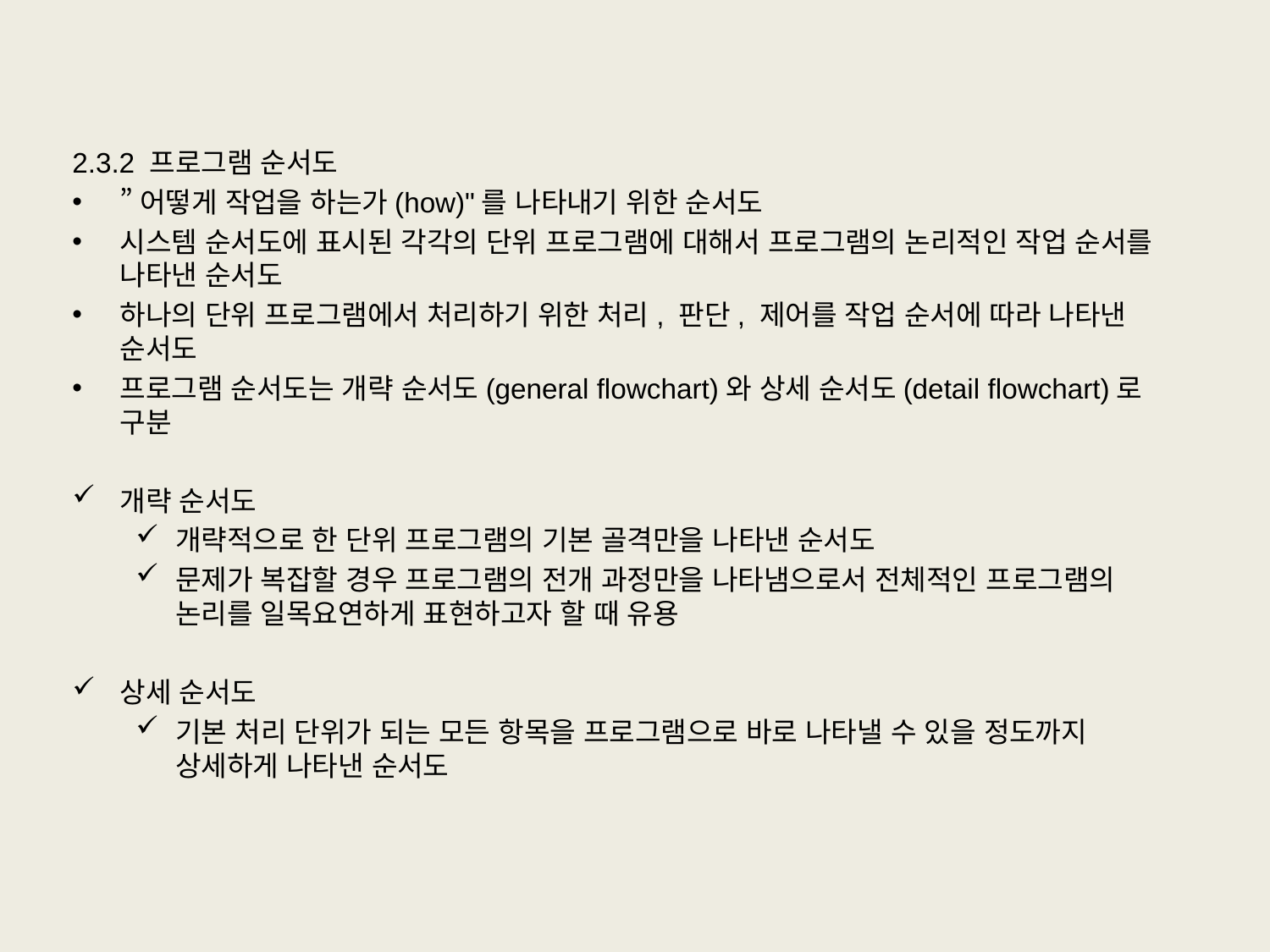

#
2.3.2 프로그램 순서도
”어떻게 작업을 하는가(how)"를 나타내기 위한 순서도
시스템 순서도에 표시된 각각의 단위 프로그램에 대해서 프로그램의 논리적인 작업 순서를 나타낸 순서도
하나의 단위 프로그램에서 처리하기 위한 처리, 판단, 제어를 작업 순서에 따라 나타낸 순서도
프로그램 순서도는 개략 순서도(general flowchart)와 상세 순서도(detail flowchart)로 구분

개략 순서도
개략적으로 한 단위 프로그램의 기본 골격만을 나타낸 순서도
문제가 복잡할 경우 프로그램의 전개 과정만을 나타냄으로서 전체적인 프로그램의 논리를 일목요연하게 표현하고자 할 때 유용

상세 순서도
기본 처리 단위가 되는 모든 항목을 프로그램으로 바로 나타낼 수 있을 정도까지 상세하게 나타낸 순서도